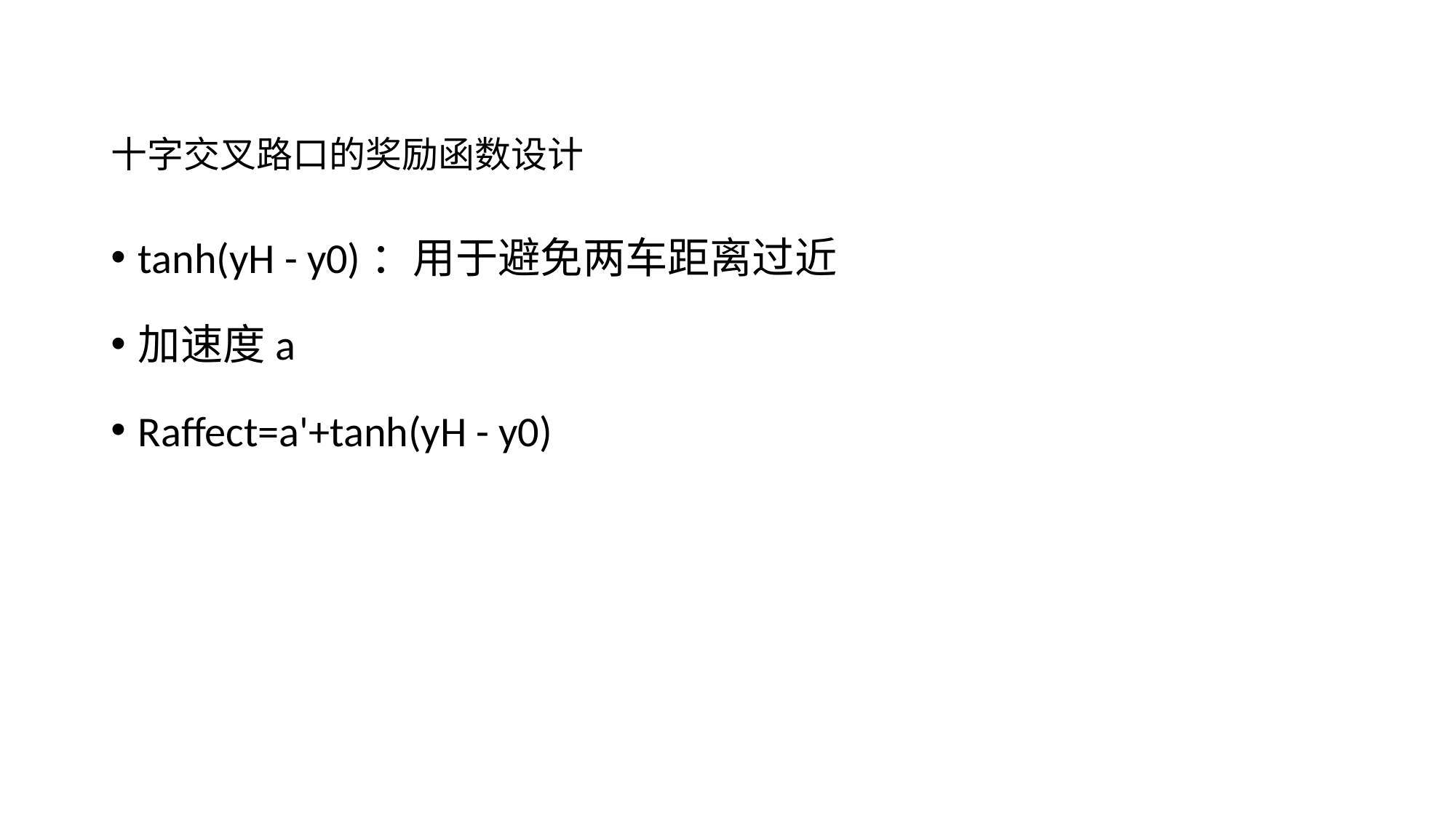

十字交叉路口的奖励函数设计
tanh(yH - y0)：用于避免两车距离过近
加速度a
Raffect=a'+tanh(yH - y0)